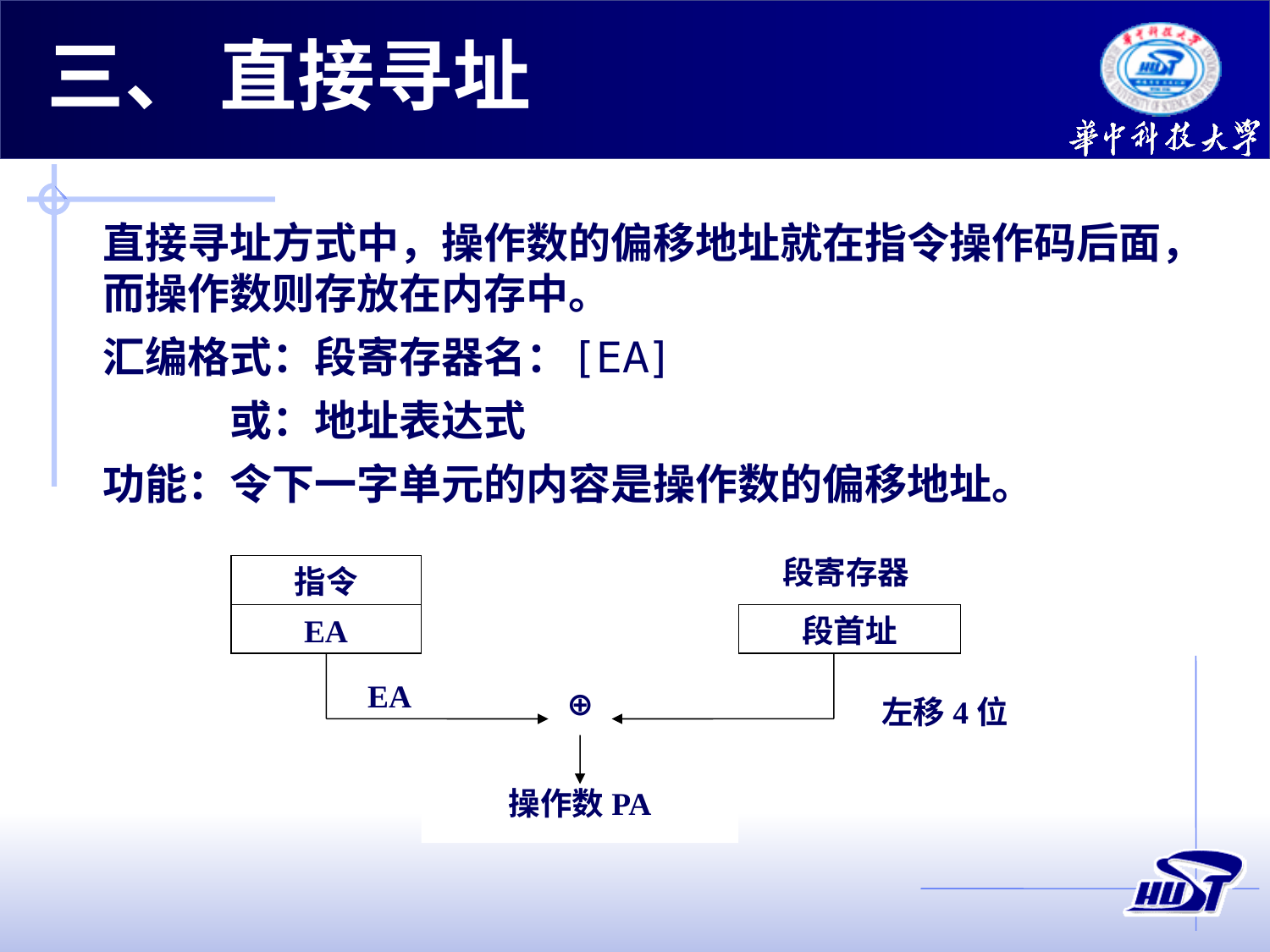

三、 直接寻址
直接寻址方式中，操作数的偏移地址就在指令操作码后面，而操作数则存放在内存中。
汇编格式：段寄存器名：[EA]
	或：地址表达式
功能：令下一字单元的内容是操作数的偏移地址。

段寄存器

指令

EA

段首址

EA

⊕
左移4位

操作数PA